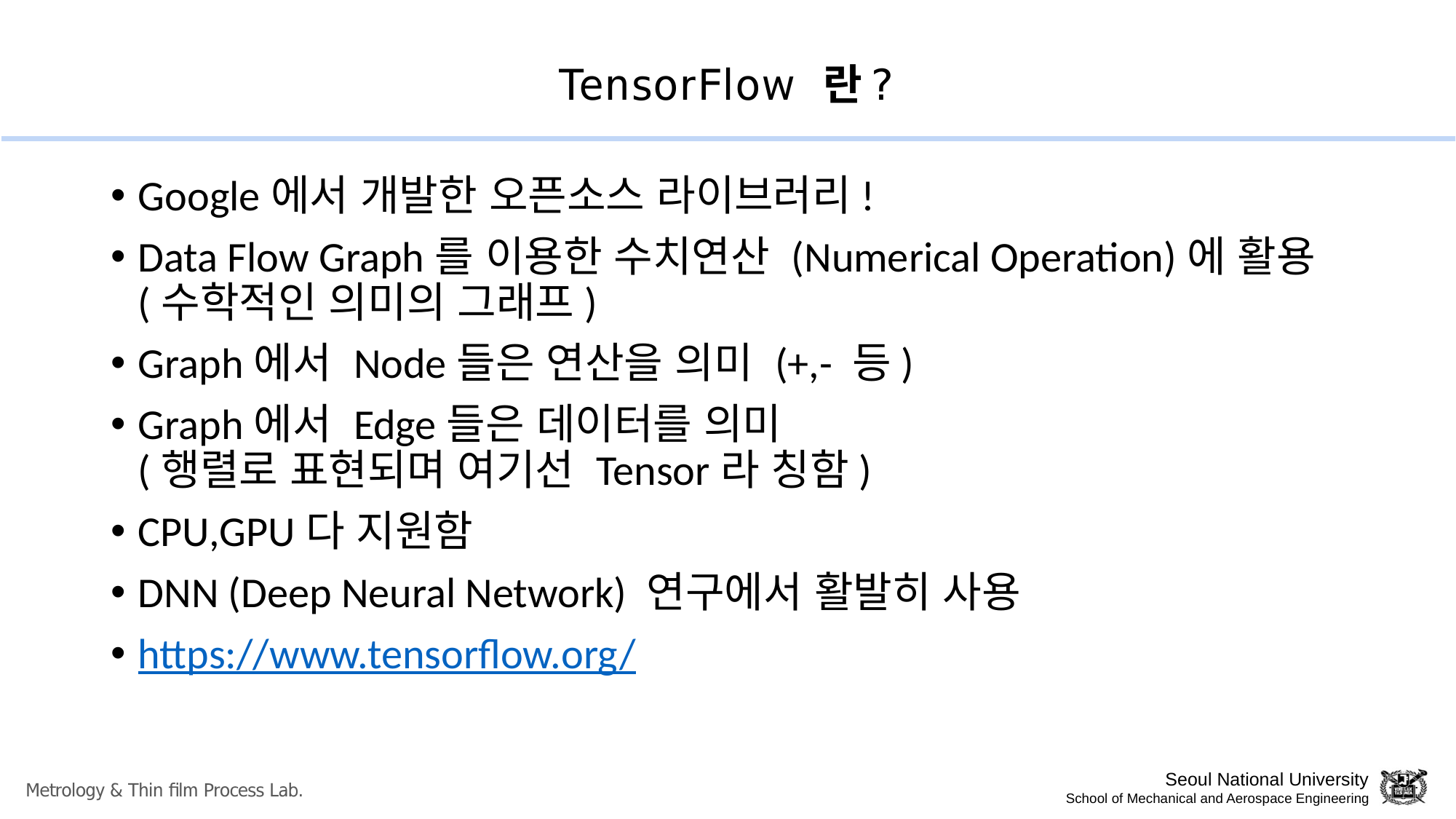

# TensorFlow 란?
Google에서 개발한 오픈소스 라이브러리!
Data Flow Graph를 이용한 수치연산 (Numerical Operation)에 활용
(수학적인 의미의 그래프)
Graph에서 Node들은 연산을 의미 (+,- 등)
Graph에서 Edge들은 데이터를 의미
(행렬로 표현되며 여기선 Tensor라 칭함)
CPU,GPU다 지원함
DNN (Deep Neural Network) 연구에서 활발히 사용
https://www.tensorflow.org/